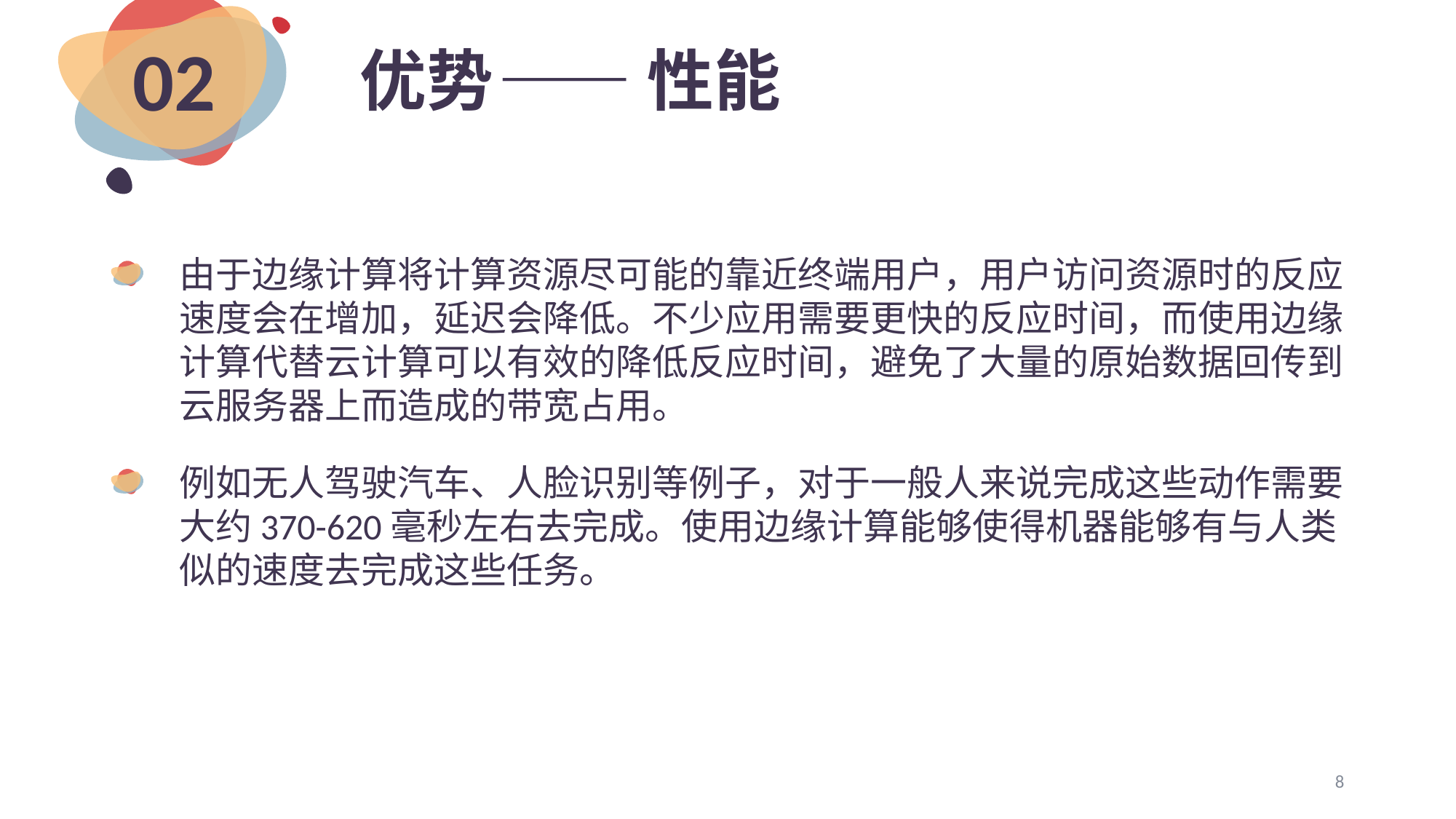

# 优势
——性能
02
由于边缘计算将计算资源尽可能的靠近终端用户，用户访问资源时的反应速度会在增加，延迟会降低。不少应用需要更快的反应时间，而使用边缘计算代替云计算可以有效的降低反应时间，避免了大量的原始数据回传到云服务器上而造成的带宽占用。
例如无人驾驶汽车、人脸识别等例子，对于一般人来说完成这些动作需要大约370-620毫秒左右去完成。使用边缘计算能够使得机器能够有与人类似的速度去完成这些任务。
8